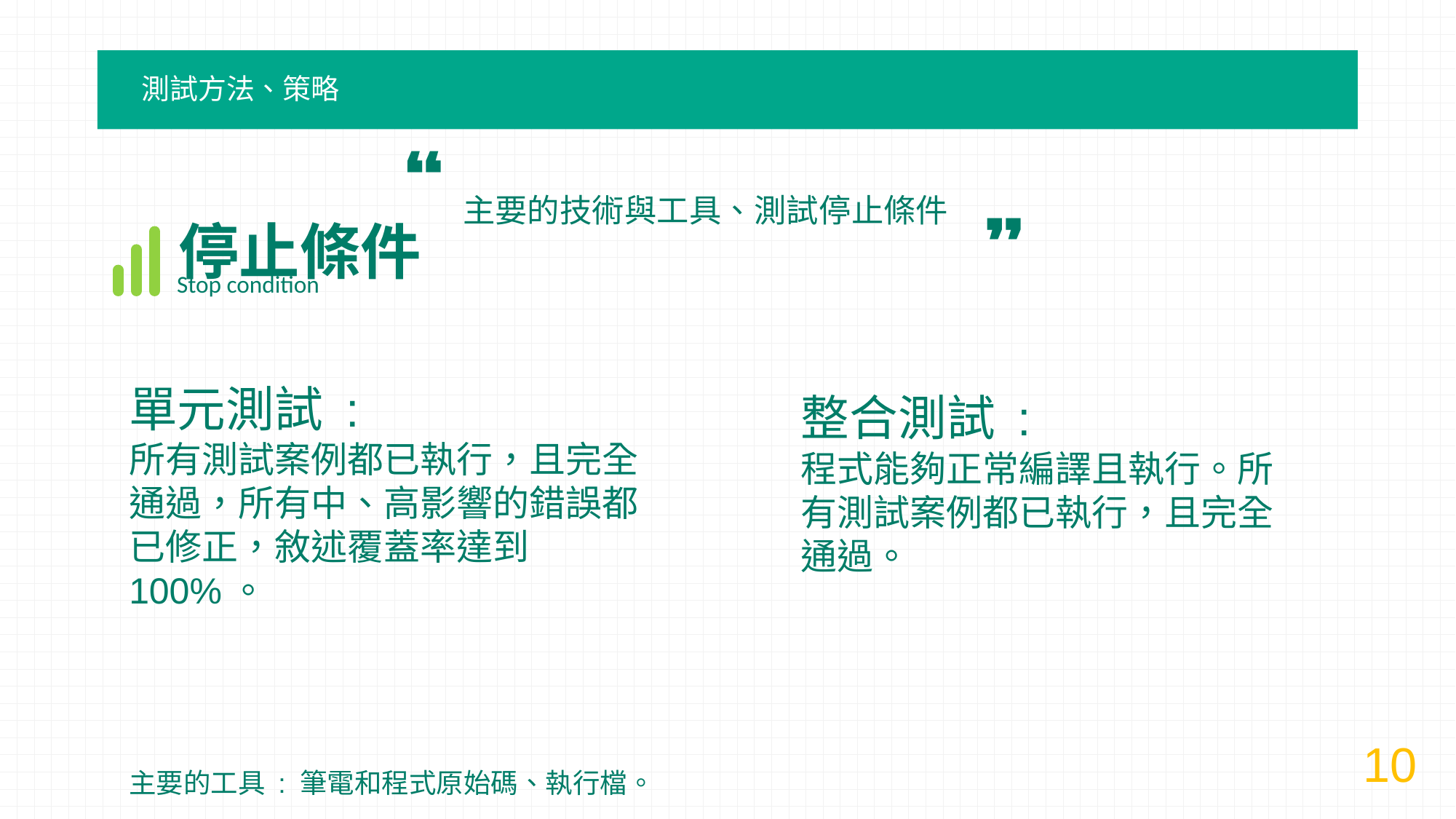

測試方法、策略
“
主要的技術與工具、測試停止條件
”
停止條件
Stop condition
單元測試 :
所有測試案例都已執行，且完全通過，所有中、高影響的錯誤都已修正，敘述覆蓋率達到100%。

整合測試 :
程式能夠正常編譯且執行。所有測試案例都已執行，且完全通過。

10
主要的工具 : 筆電和程式原始碼、執行檔。